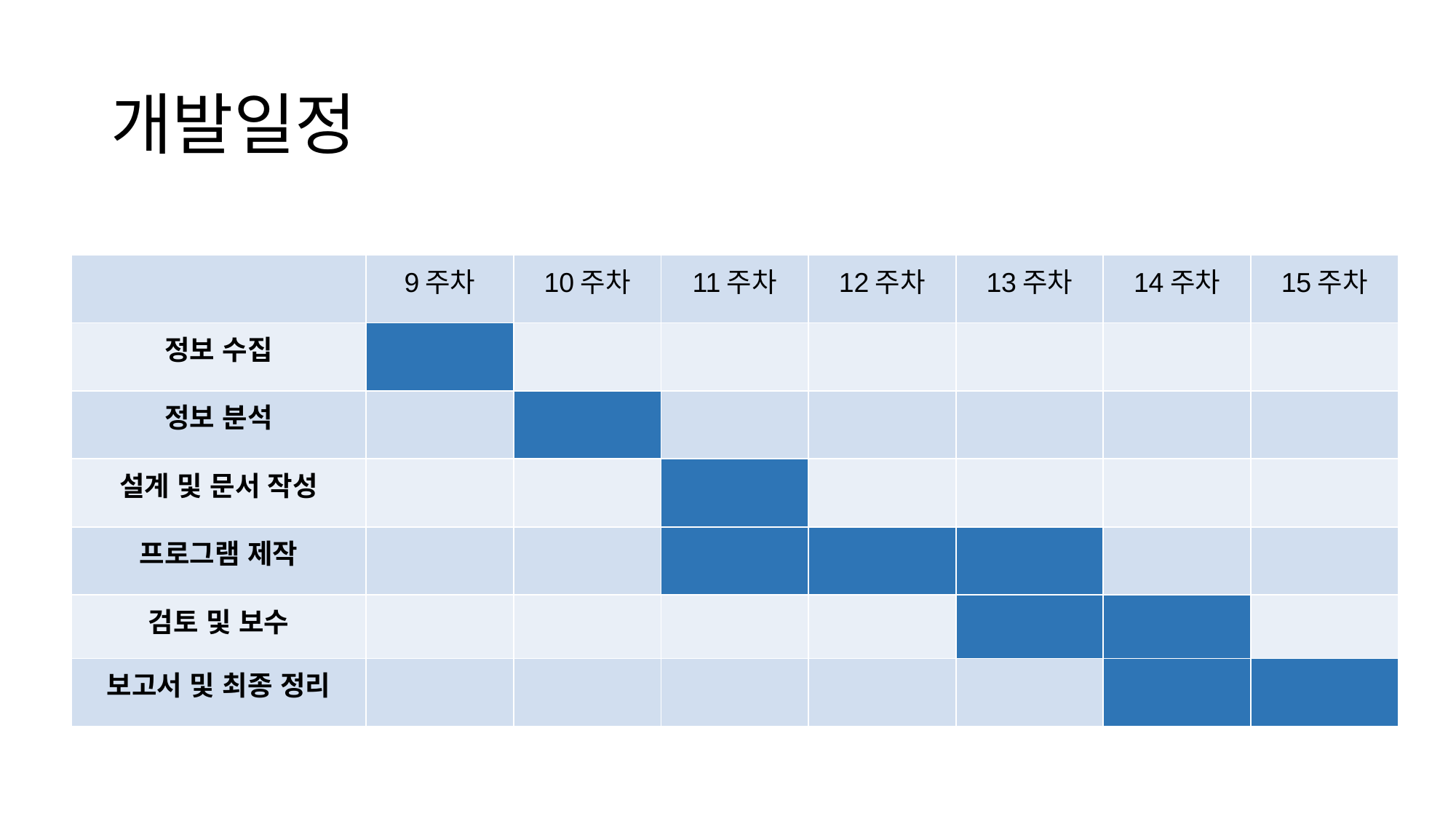

# 개발일정
|  | 9주차 | 10주차 | 11주차 | 12주차 | 13주차 | 14주차 | 15주차 |
| --- | --- | --- | --- | --- | --- | --- | --- |
| 정보 수집 |  |  |  |  |  |  |  |
| 정보 분석 |  |  |  |  |  |  |  |
| 설계 및 문서 작성 |  |  |  |  |  |  |  |
| 프로그램 제작 |  |  |  |  |  |  |  |
| 검토 및 보수 |  |  |  |  |  |  |  |
| 보고서 및 최종 정리 |  |  |  |  |  |  |  |